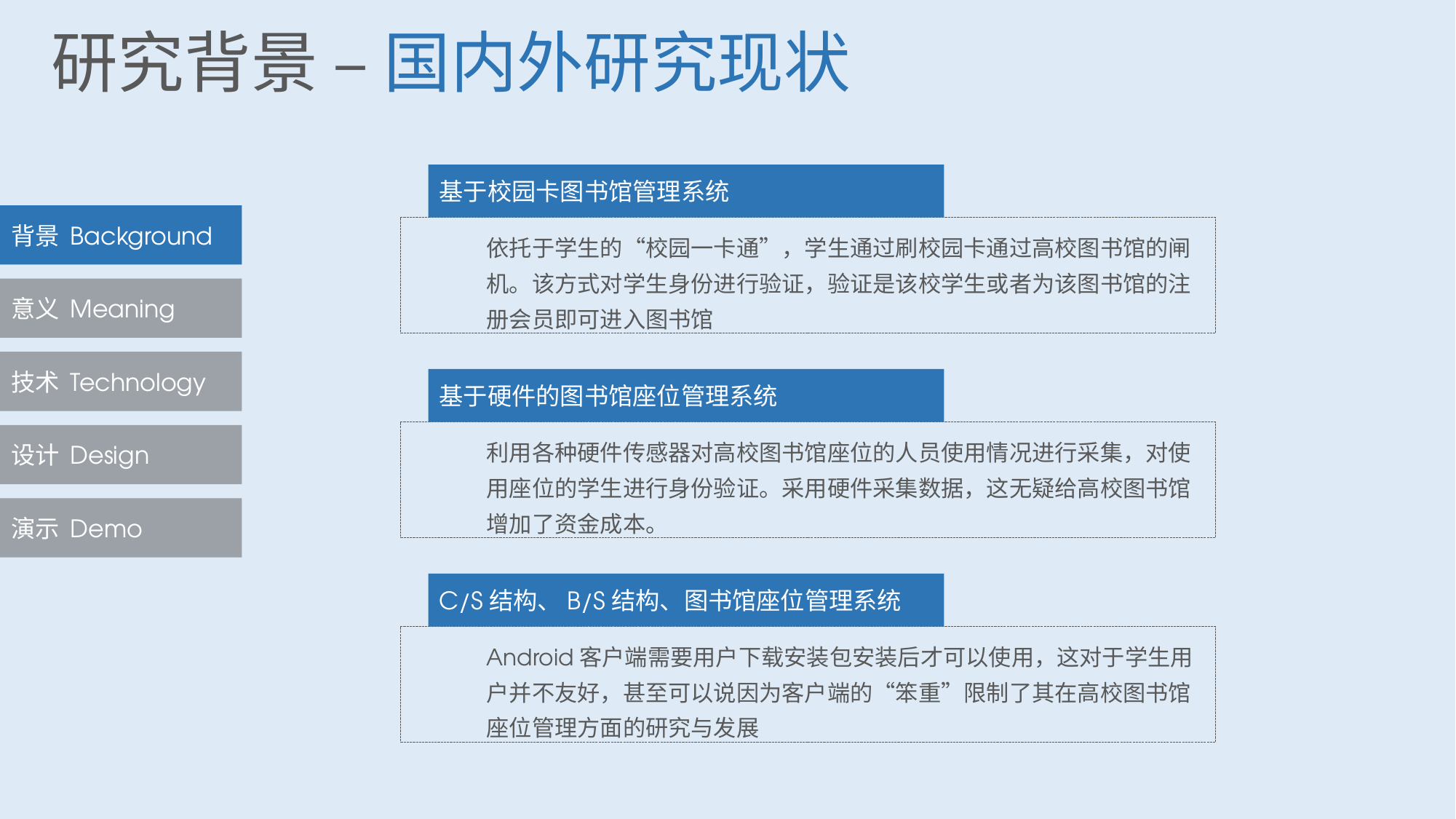

研究背景 – 国内外研究现状
基于校园卡图书馆管理系统
依托于学生的“校园一卡通”，学生通过刷校园卡通过高校图书馆的闸机。该方式对学生身份进行验证，验证是该校学生或者为该图书馆的注册会员即可进入图书馆
背景 Background
意义 Meaning
技术 Technology
基于硬件的图书馆座位管理系统
利用各种硬件传感器对高校图书馆座位的人员使用情况进行采集，对使用座位的学生进行身份验证。采用硬件采集数据，这无疑给高校图书馆增加了资金成本。
设计 Design
演示 Demo
C/S结构、B/S结构、图书馆座位管理系统
Android客户端需要用户下载安装包安装后才可以使用，这对于学生用户并不友好，甚至可以说因为客户端的“笨重”限制了其在高校图书馆座位管理方面的研究与发展